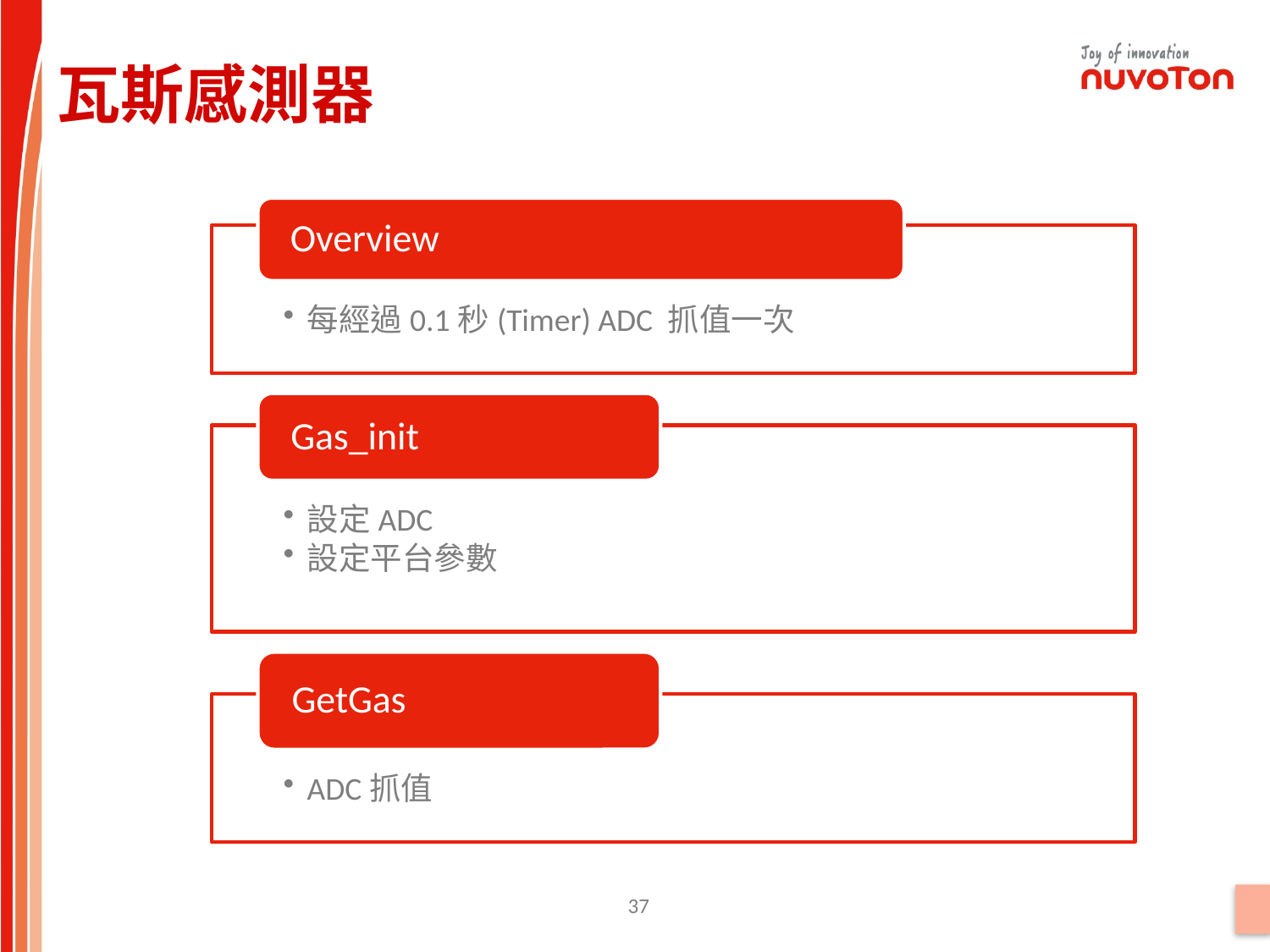

瓦斯感測器
每經過0.1秒(Timer) ADC 抓值一次
Overview
設定ADC
設定平台參數
Gas_init
ADC抓值
GetGas
37